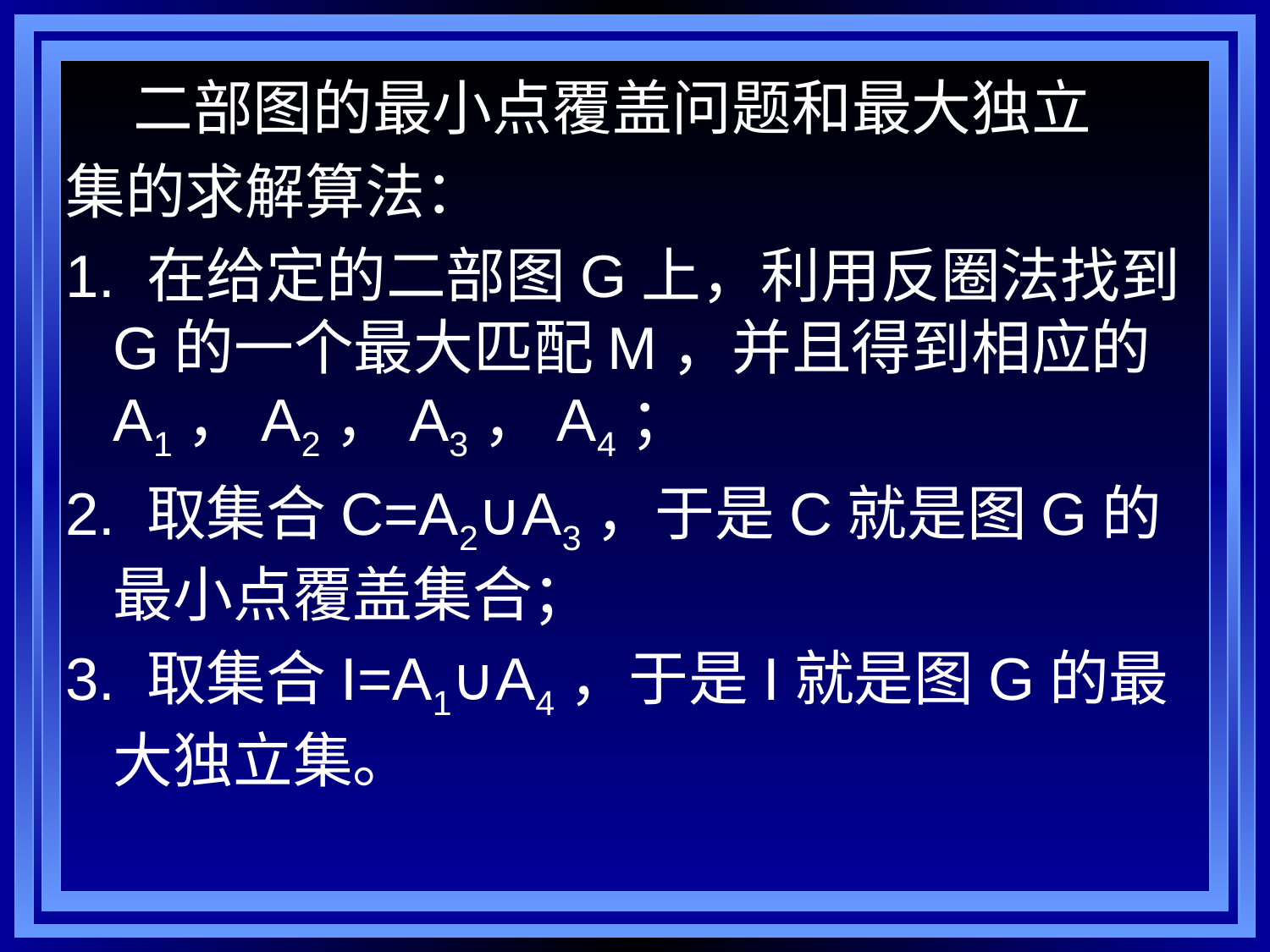

二部图的最小点覆盖问题和最大独立
集的求解算法：
1. 在给定的二部图G上，利用反圈法找到G的一个最大匹配M，并且得到相应的A1，A2，A3，A4；
2. 取集合C=A2∪A3，于是C就是图G的最小点覆盖集合；
3. 取集合I=A1∪A4，于是I就是图G的最大独立集。